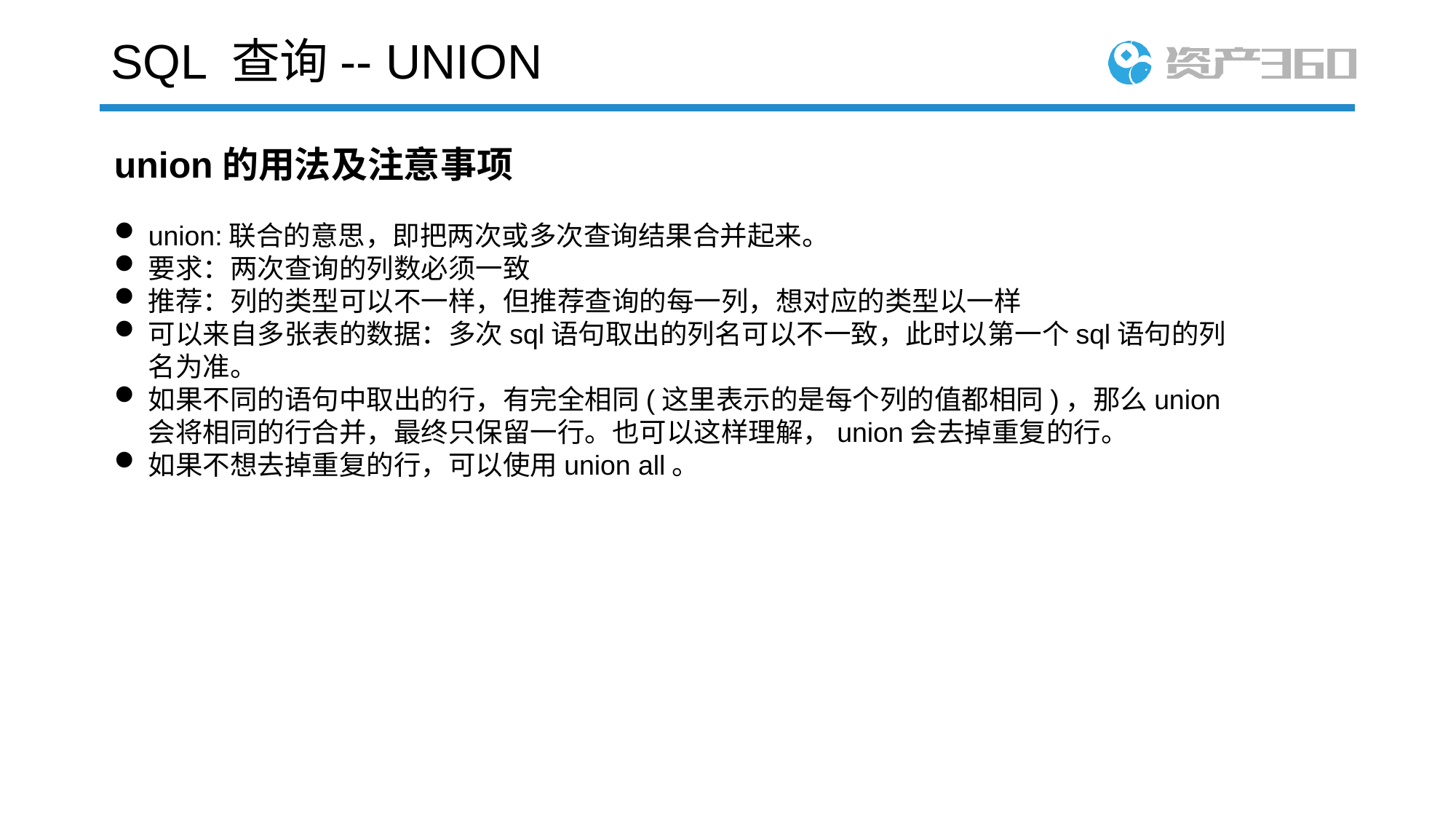

# SQL 查询-- UNION
union的用法及注意事项

union:联合的意思，即把两次或多次查询结果合并起来。
要求：两次查询的列数必须一致
推荐：列的类型可以不一样，但推荐查询的每一列，想对应的类型以一样
可以来自多张表的数据：多次sql语句取出的列名可以不一致，此时以第一个sql语句的列名为准。
如果不同的语句中取出的行，有完全相同(这里表示的是每个列的值都相同)，那么union会将相同的行合并，最终只保留一行。也可以这样理解，union会去掉重复的行。
如果不想去掉重复的行，可以使用union all。

15